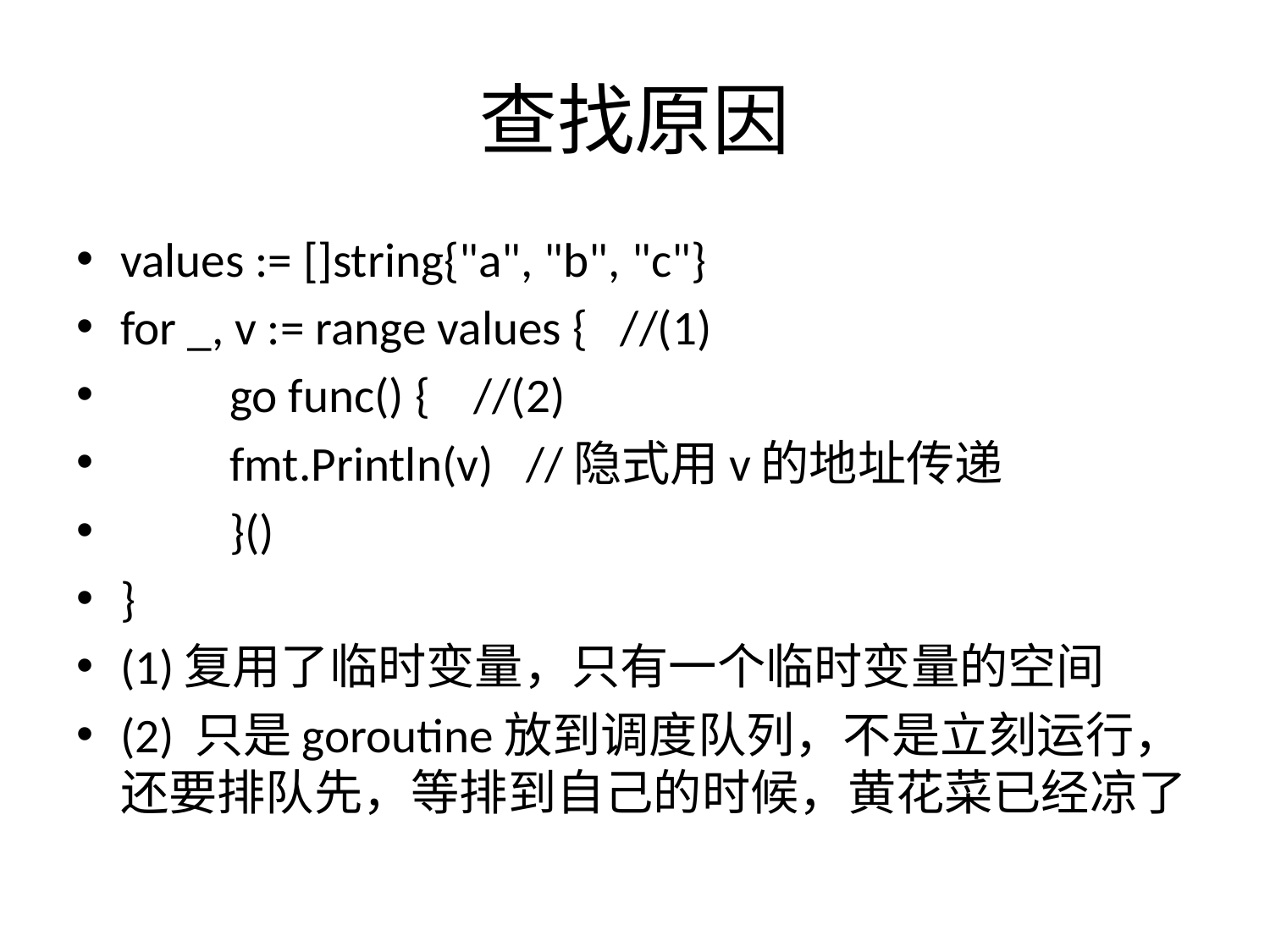

# 查找原因
values := []string{"a", "b", "c"}
for _, v := range values {   //(1)
	go func() {    //(2)
		fmt.Println(v)   //隐式用v的地址传递
	}()
}
(1)复用了临时变量，只有一个临时变量的空间
(2) 只是goroutine放到调度队列，不是立刻运行，还要排队先，等排到自己的时候，黄花菜已经凉了